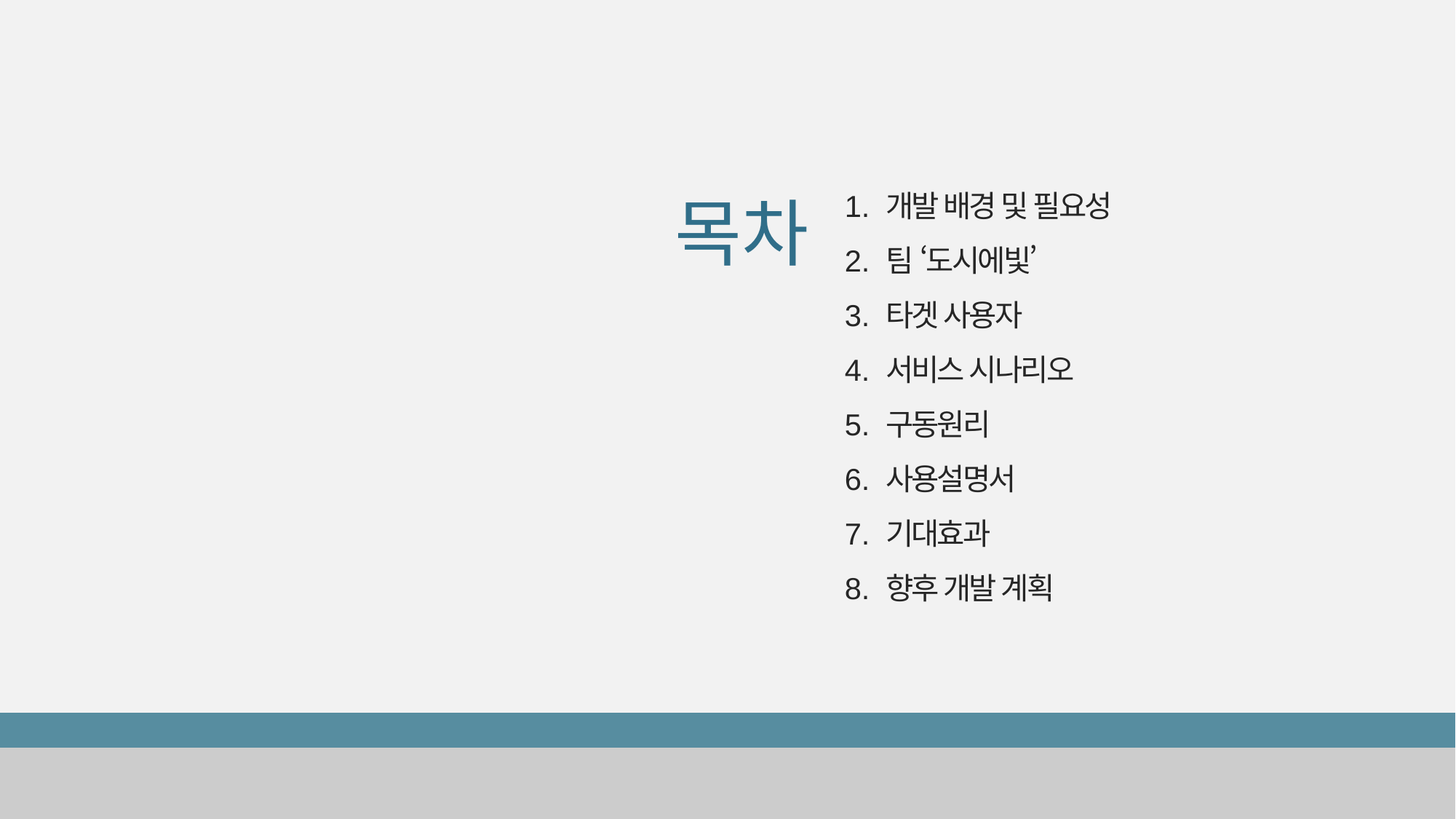

개발 배경 및 필요성
팀 ‘도시에빛’
타겟 사용자
서비스 시나리오
구동원리
사용설명서
기대효과
향후 개발 계획
목차